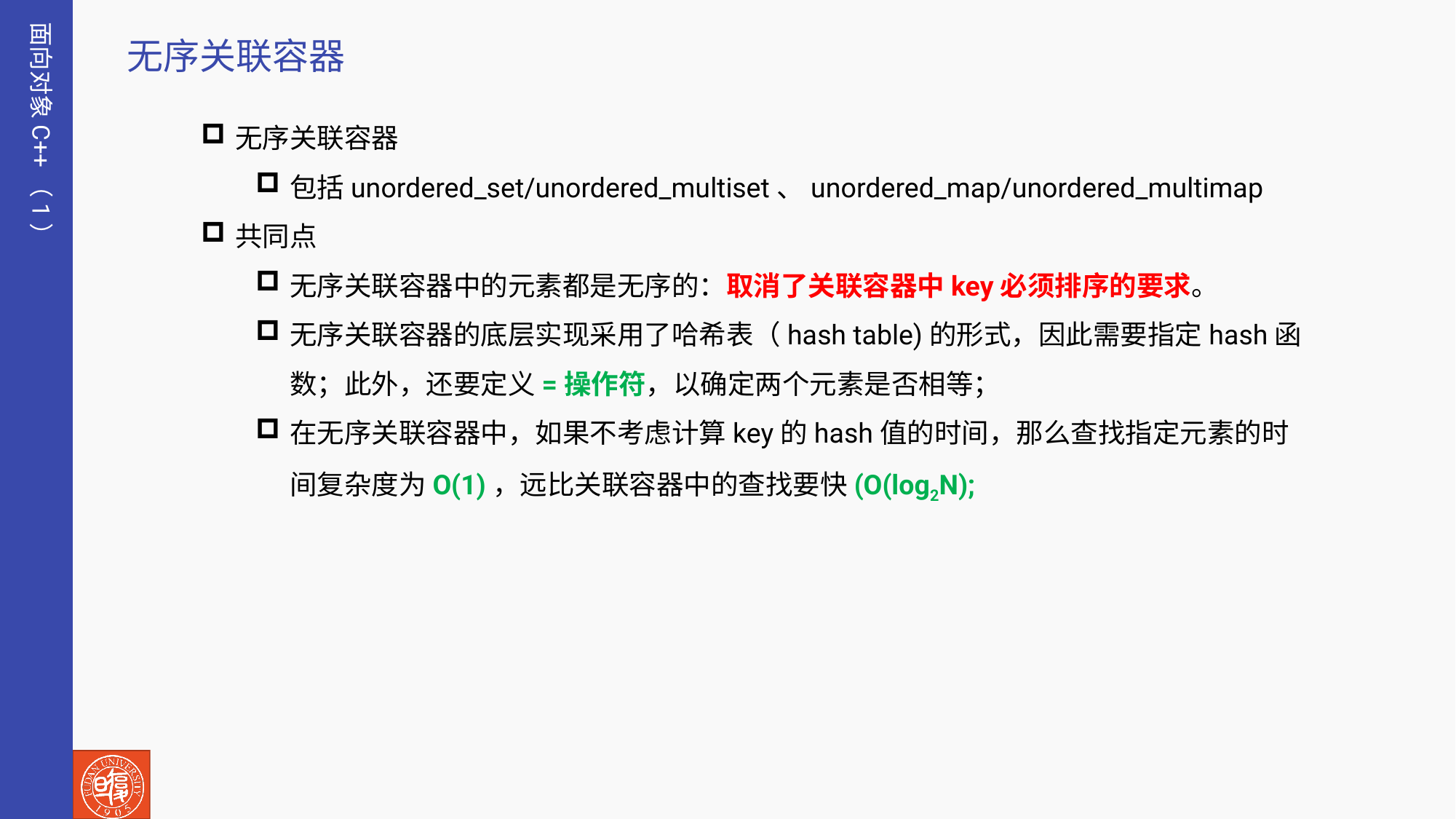

面向对象C++（1）
无序关联容器
无序关联容器
包括unordered_set/unordered_multiset、unordered_map/unordered_multimap
共同点
无序关联容器中的元素都是无序的：取消了关联容器中key必须排序的要求。
无序关联容器的底层实现采用了哈希表（hash table)的形式，因此需要指定hash函数；此外，还要定义=操作符，以确定两个元素是否相等；
在无序关联容器中，如果不考虑计算key的hash值的时间，那么查找指定元素的时间复杂度为O(1)，远比关联容器中的查找要快(O(log2N);